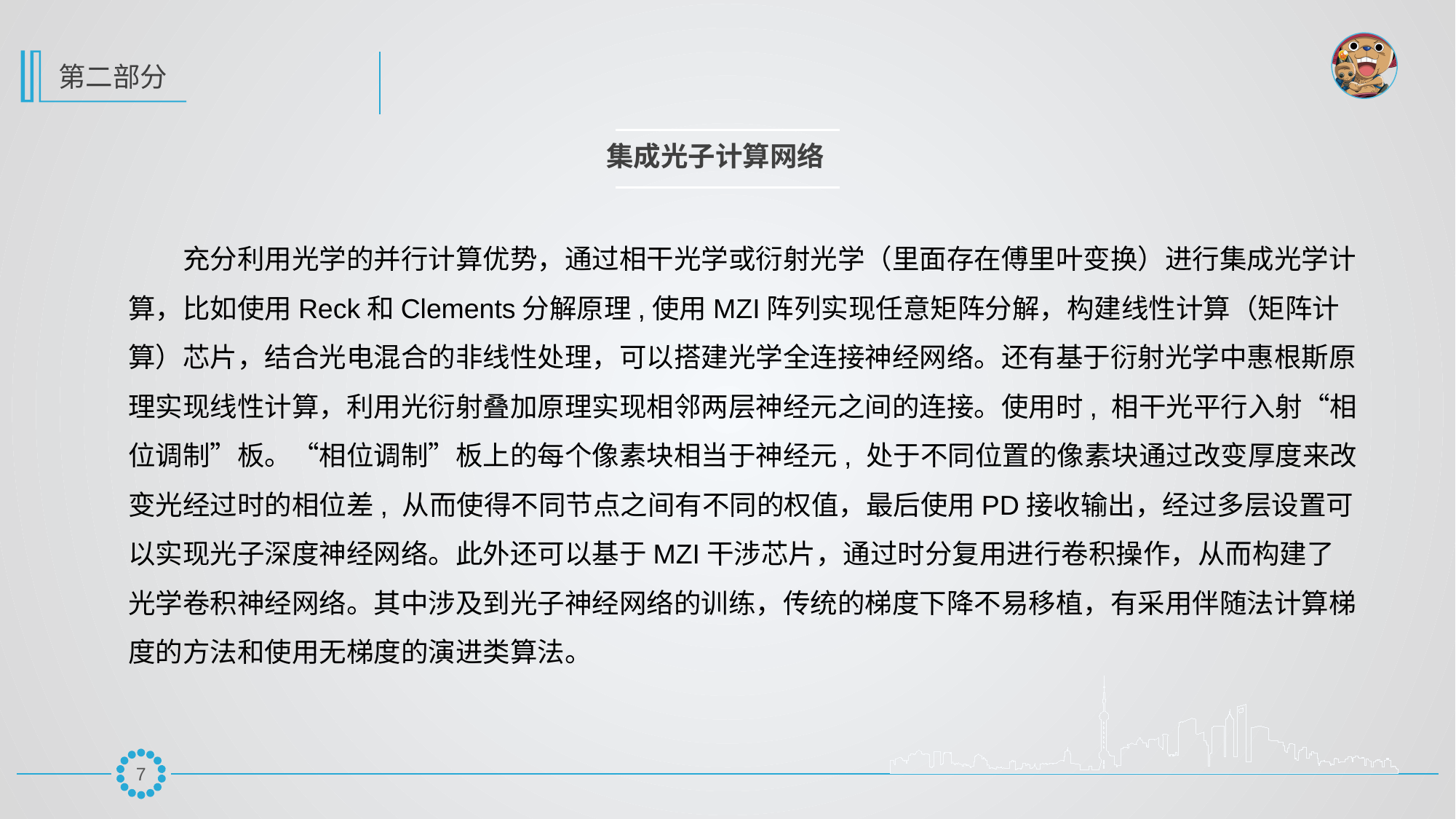

集成光子计算网络
充分利用光学的并行计算优势，通过相干光学或衍射光学（里面存在傅里叶变换）进行集成光学计算，比如使用Reck和Clements分解原理,使用MZI阵列实现任意矩阵分解，构建线性计算（矩阵计算）芯片，结合光电混合的非线性处理，可以搭建光学全连接神经网络。还有基于衍射光学中惠根斯原理实现线性计算，利用光衍射叠加原理实现相邻两层神经元之间的连接。使用时, 相干光平行入射“相位调制”板。“相位调制”板上的每个像素块相当于神经元, 处于不同位置的像素块通过改变厚度来改变光经过时的相位差, 从而使得不同节点之间有不同的权值，最后使用PD接收输出，经过多层设置可以实现光子深度神经网络。此外还可以基于MZI干涉芯片，通过时分复用进行卷积操作，从而构建了光学卷积神经网络。其中涉及到光子神经网络的训练，传统的梯度下降不易移植，有采用伴随法计算梯度的方法和使用无梯度的演进类算法。
7